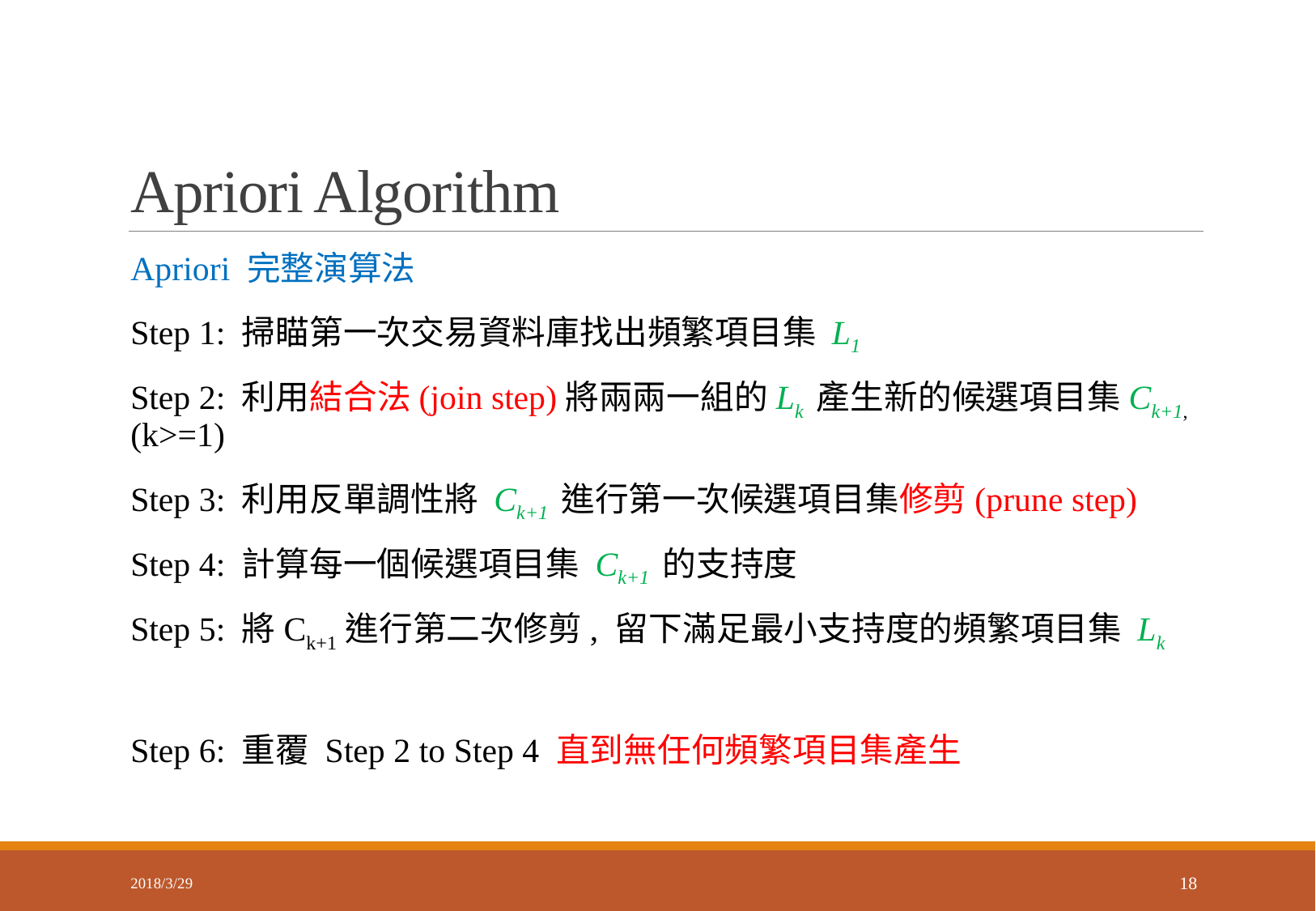

# Apriori Algorithm
Apriori 完整演算法
Step 1: 掃瞄第一次交易資料庫找出頻繁項目集 L1
Step 2: 利用結合法(join step)將兩兩一組的Lk 產生新的候選項目集Ck+1, (k>=1)
Step 3: 利用反單調性將 Ck+1 進行第一次候選項目集修剪(prune step)
Step 4: 計算每一個候選項目集 Ck+1 的支持度
Step 5: 將Ck+1進行第二次修剪, 留下滿足最小支持度的頻繁項目集 Lk

Step 6: 重覆 Step 2 to Step 4 直到無任何頻繁項目集產生

2018/3/29
18